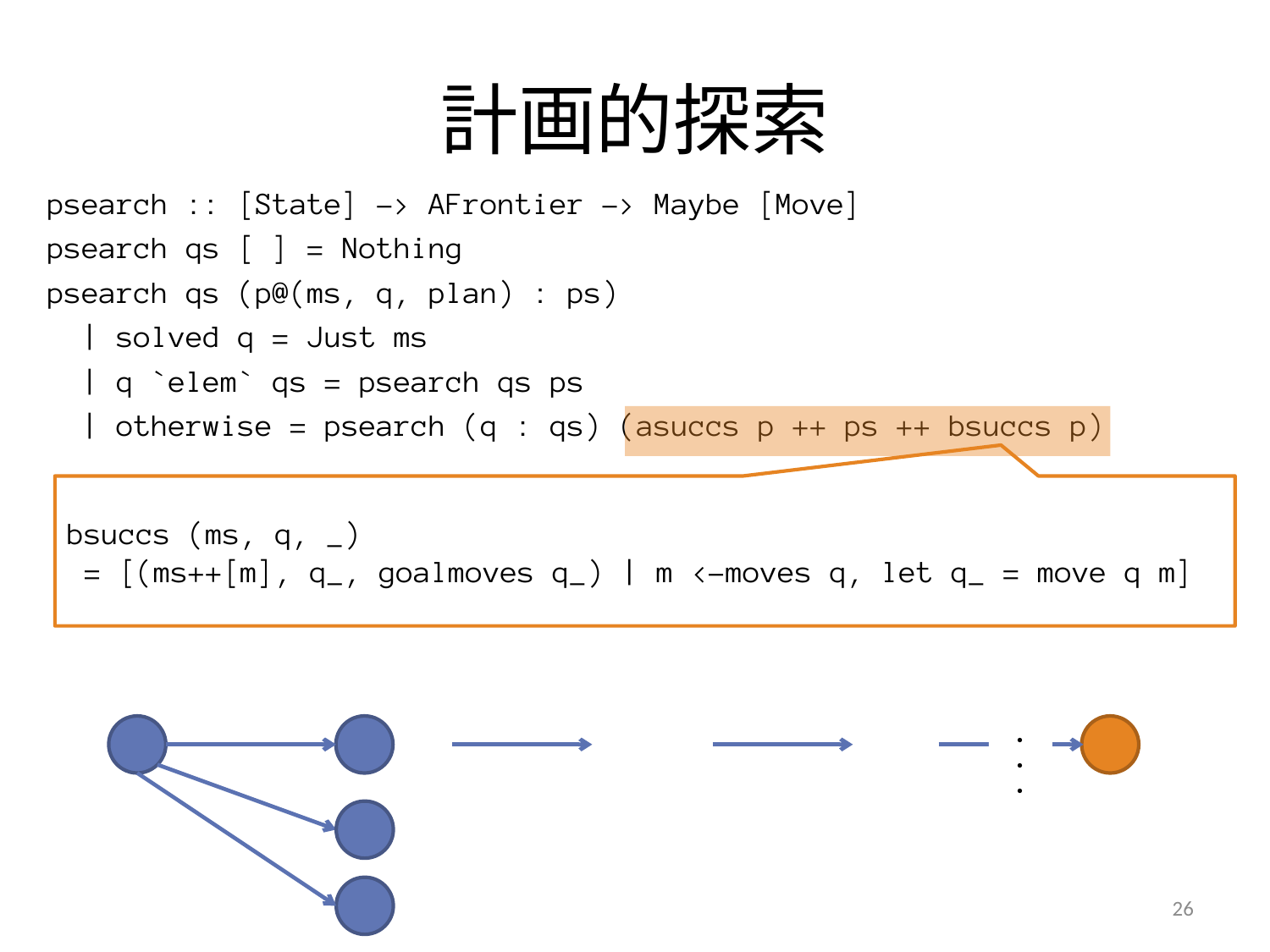

# 計画的探索
psearch :: [State] -> AFrontier -> Maybe [Move]
psearch qs [ ] = Nothing
psearch qs (p@(ms, q, plan) : ps)
  | solved q = Just ms
  | q `elem` qs = psearch qs ps
  | otherwise = psearch (q : qs) (asuccs p ++ ps ++ bsuccs p)

bsuccs (ms, q, _)
 = [(ms++[m], q_, goalmoves q_) | m <-moves q, let q_ = move q m]

・・・

26